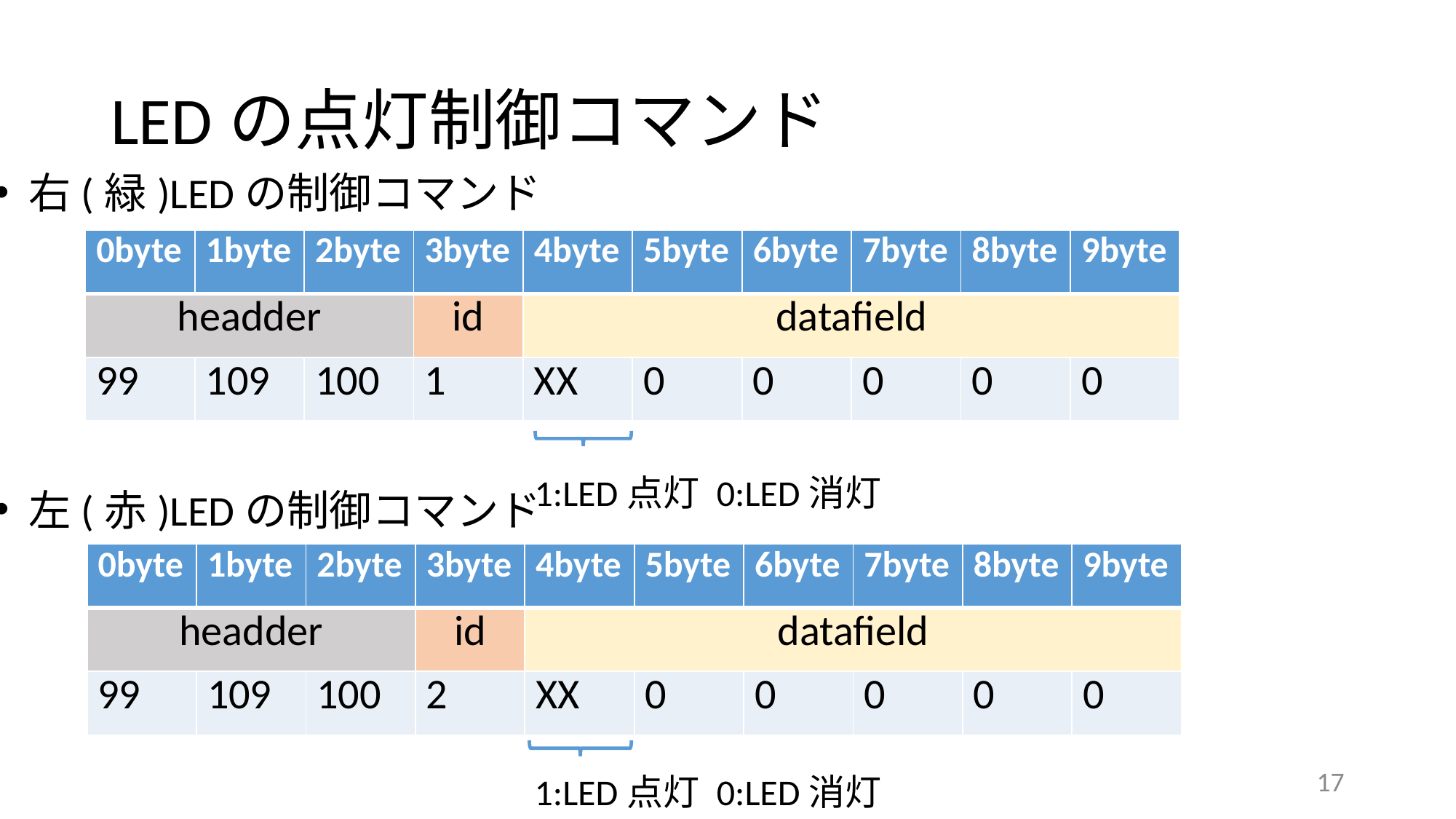

# LEDの点灯制御コマンド
右(緑)LEDの制御コマンド
| 0byte | 1byte | 2byte | 3byte | 4byte | 5byte | 6byte | 7byte | 8byte | 9byte |
| --- | --- | --- | --- | --- | --- | --- | --- | --- | --- |
| headder |  |  | id | datafield |  |  |  |  |  |
| 99 | 109 | 100 | 1 | XX | 0 | 0 | 0 | 0 | 0 |

1:LED点灯 0:LED消灯
左(赤)LEDの制御コマンド
| 0byte | 1byte | 2byte | 3byte | 4byte | 5byte | 6byte | 7byte | 8byte | 9byte |
| --- | --- | --- | --- | --- | --- | --- | --- | --- | --- |
| headder |  |  | id | datafield |  |  |  |  |  |
| 99 | 109 | 100 | 2 | XX | 0 | 0 | 0 | 0 | 0 |

17
1:LED点灯 0:LED消灯